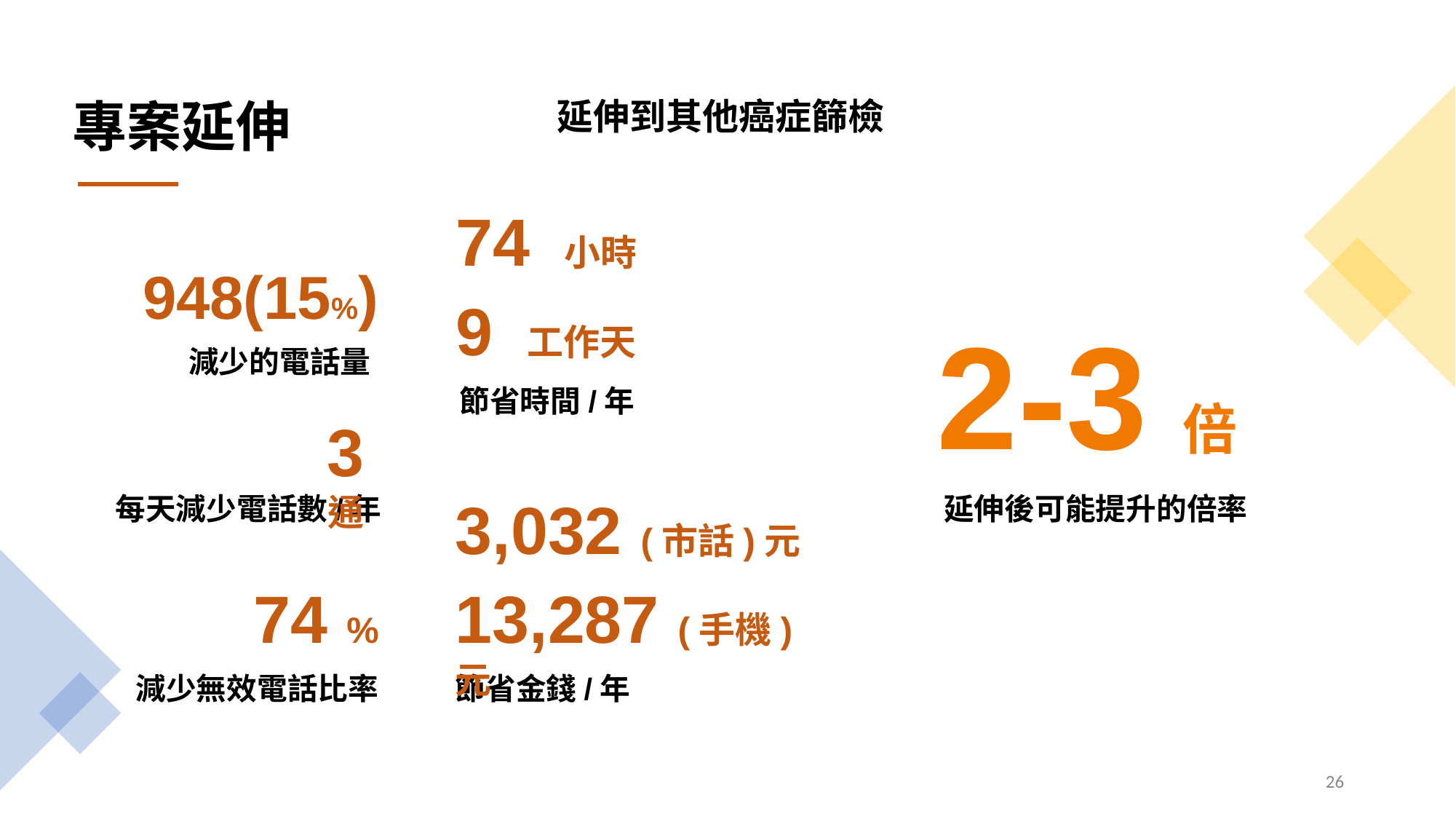

專案延伸
延伸到其他癌症篩檢

74 小時
9 工作天
節省時間/年
948(15%)
減少的電話量

2-3倍
延伸後可能提升的倍率
3 通
每天減少電話數/年
3,032 (市話)元
13,287 (手機)元
節省金錢/年
74 %
減少無效電話比率

26